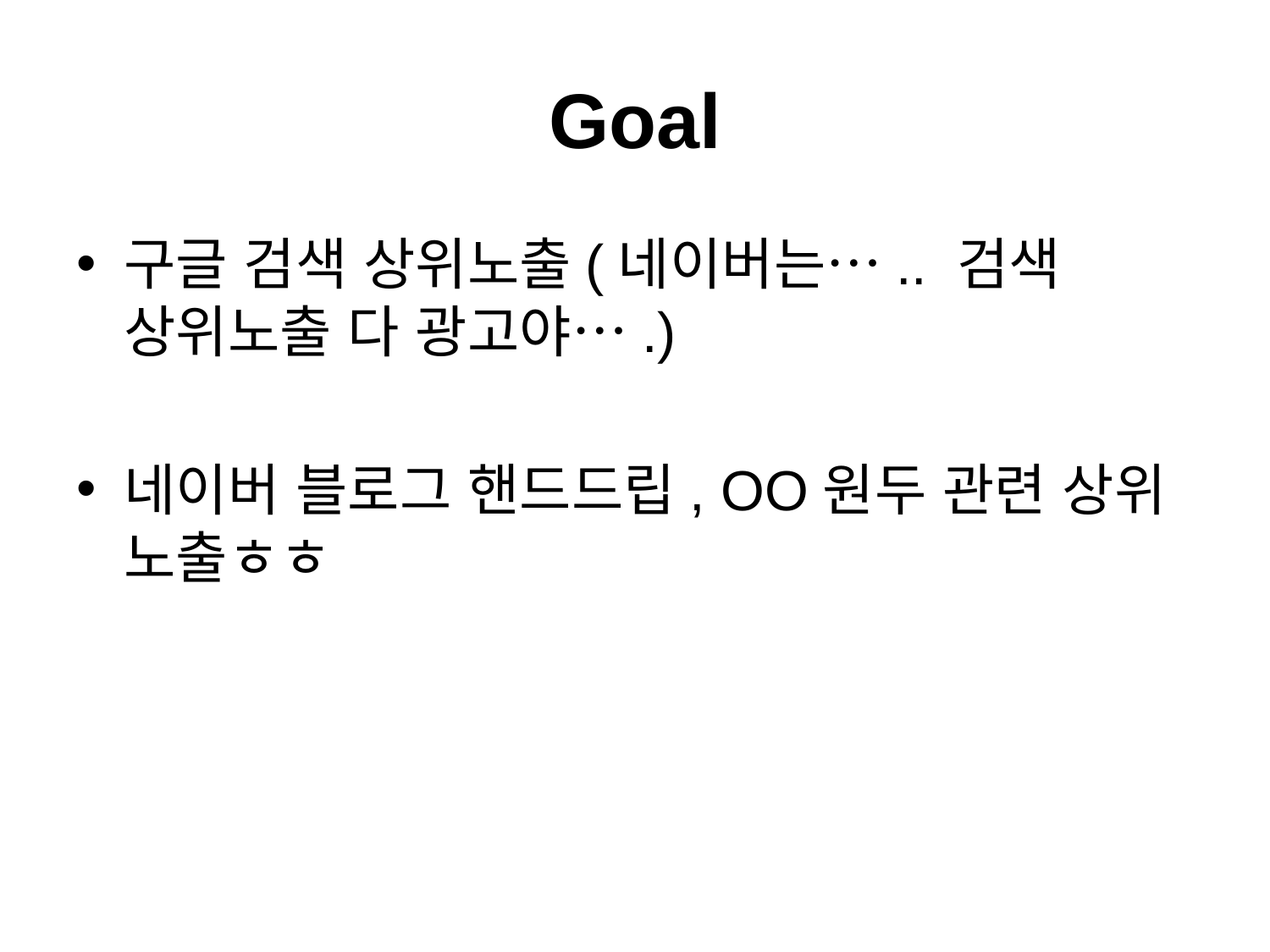

# Goal
구글 검색 상위노출(네이버는….. 검색 상위노출 다 광고야….)

네이버 블로그 핸드드립, OO원두 관련 상위 노출ㅎㅎ